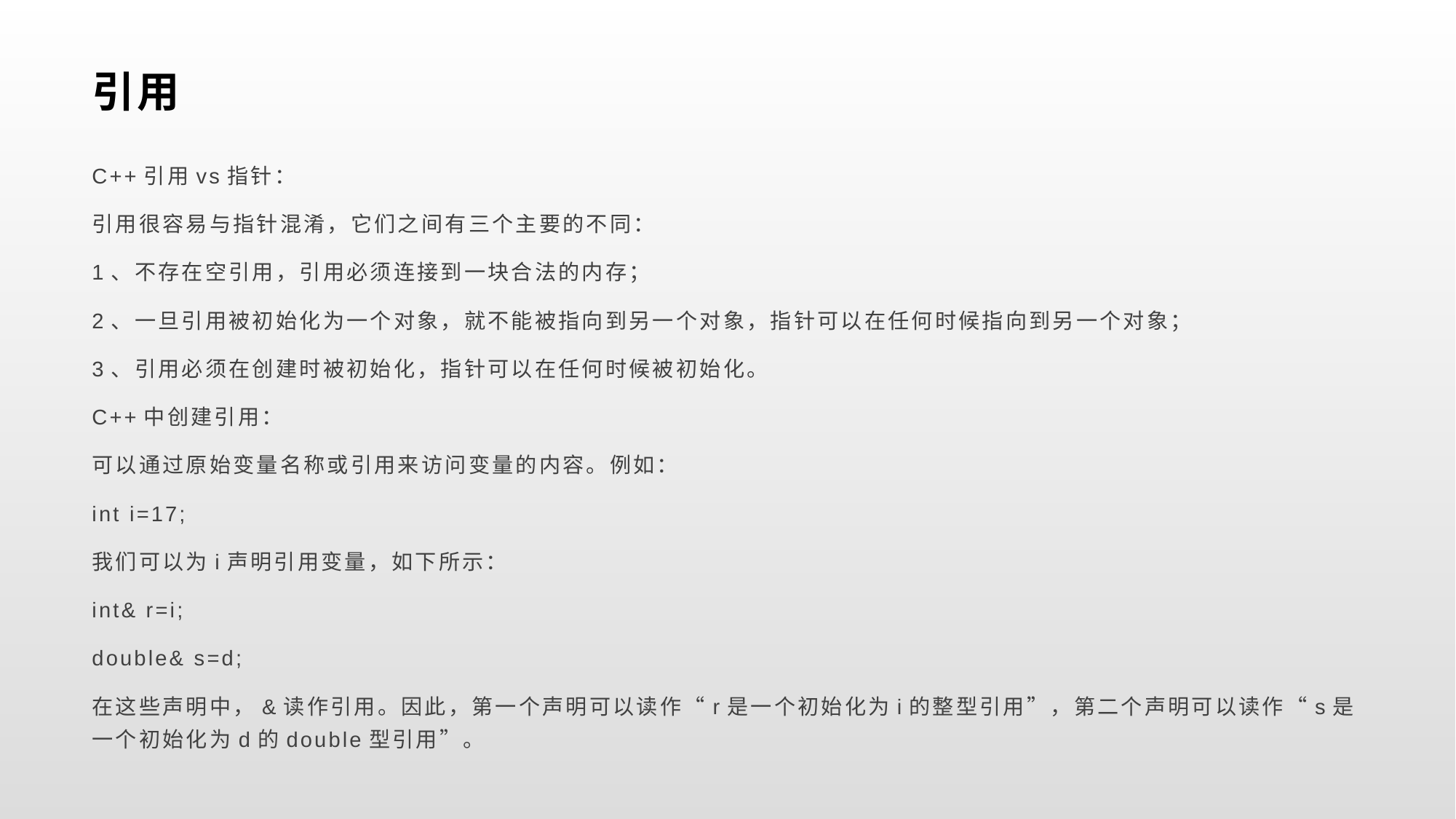

# 引用
C++引用vs指针：
引用很容易与指针混淆，它们之间有三个主要的不同：
1、不存在空引用，引用必须连接到一块合法的内存；
2、一旦引用被初始化为一个对象，就不能被指向到另一个对象，指针可以在任何时候指向到另一个对象；
3、引用必须在创建时被初始化，指针可以在任何时候被初始化。
C++中创建引用：
可以通过原始变量名称或引用来访问变量的内容。例如：
int i=17;
我们可以为i声明引用变量，如下所示：
int& r=i;
double& s=d;
在这些声明中，&读作引用。因此，第一个声明可以读作“r是一个初始化为i的整型引用”，第二个声明可以读作“s是一个初始化为d的double型引用”。